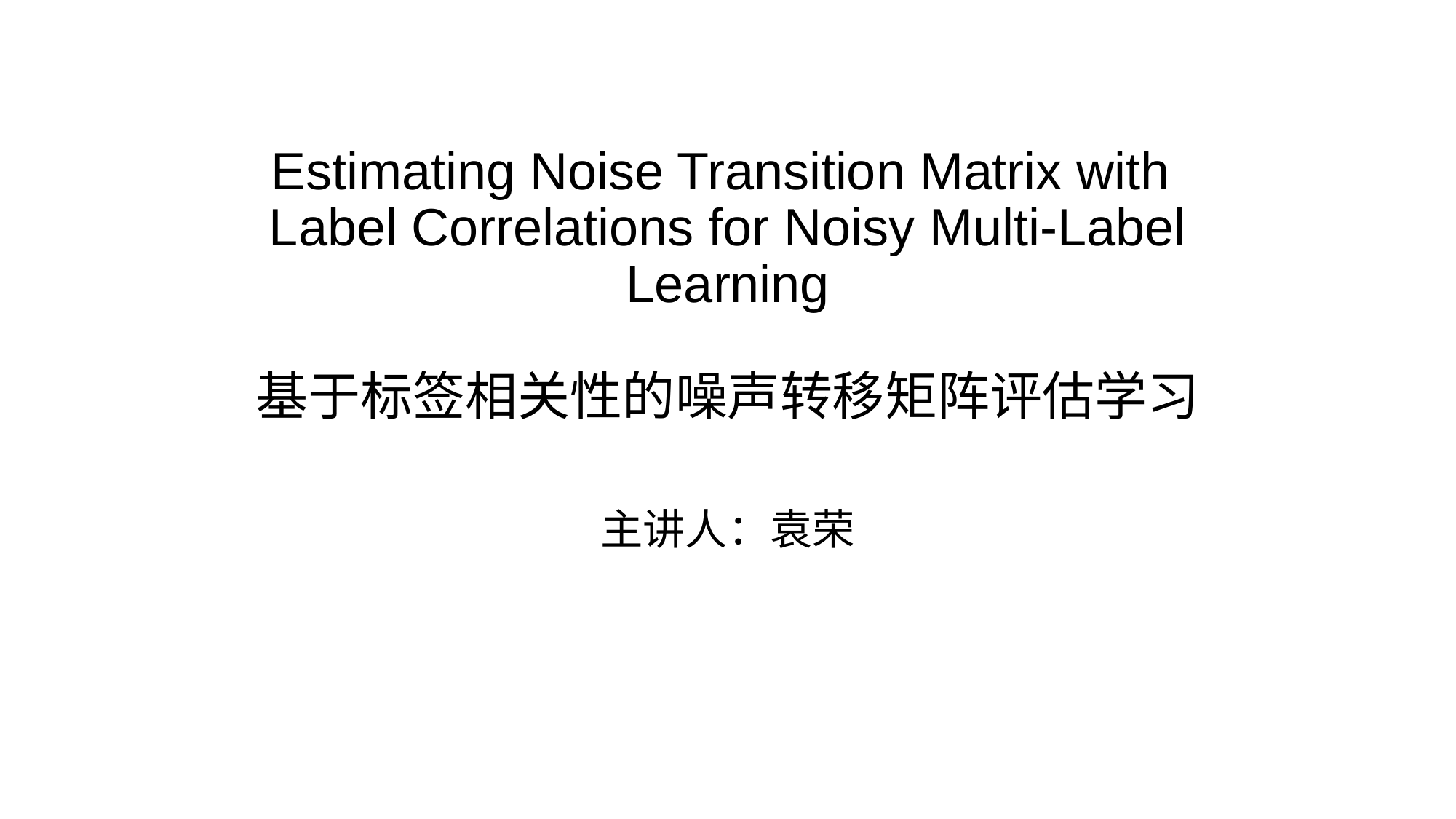

# Estimating Noise Transition Matrix with Label Correlations for Noisy Multi-Label Learning 基于标签相关性的噪声转移矩阵评估学习
主讲人：袁荣